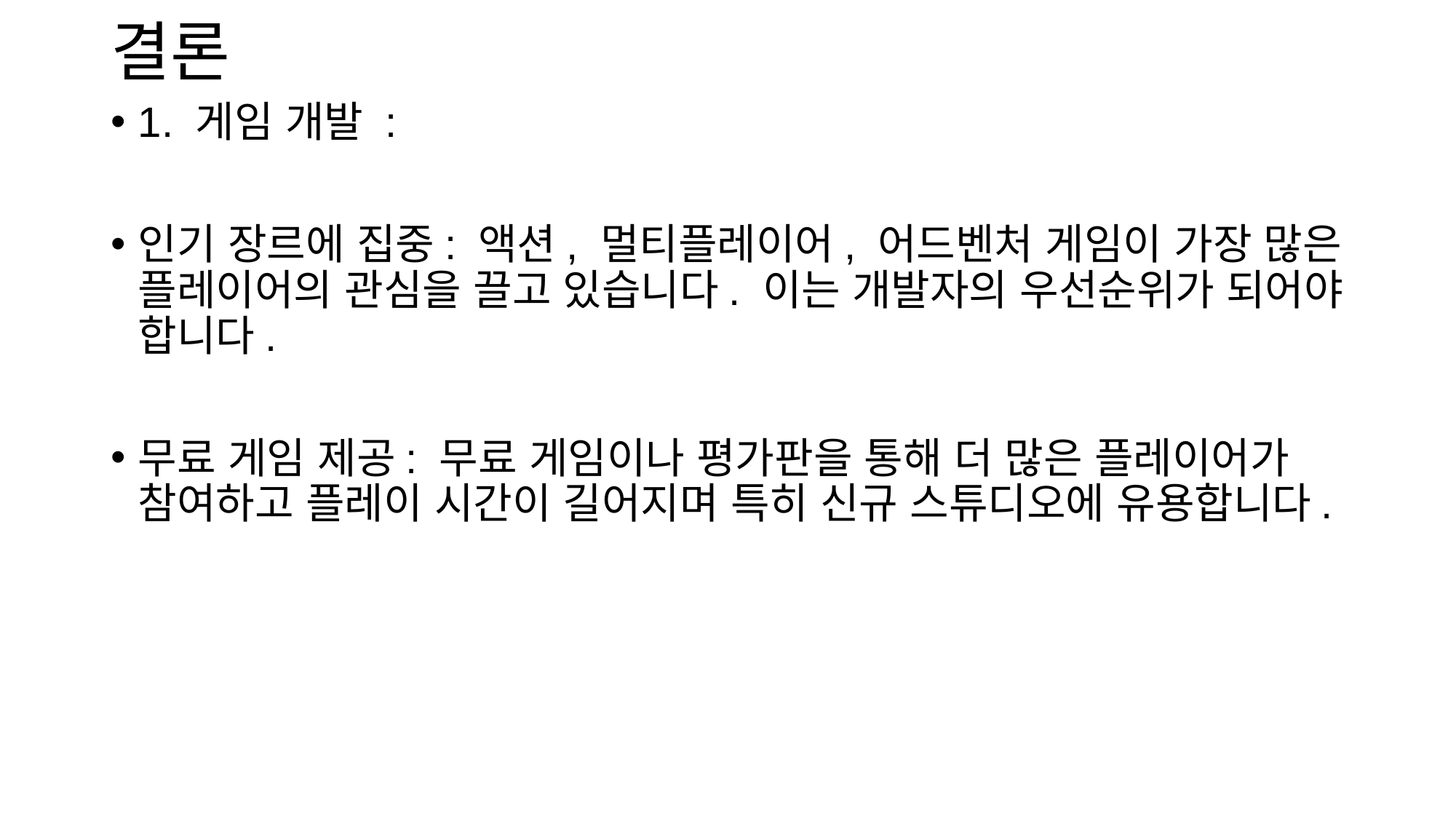

# 결론
1. 게임 개발 :

인기 장르에 집중: 액션, 멀티플레이어, 어드벤처 게임이 가장 많은 플레이어의 관심을 끌고 있습니다. 이는 개발자의 우선순위가 되어야 합니다.

무료 게임 제공: 무료 게임이나 평가판을 통해 더 많은 플레이어가 참여하고 플레이 시간이 길어지며 특히 신규 스튜디오에 유용합니다.